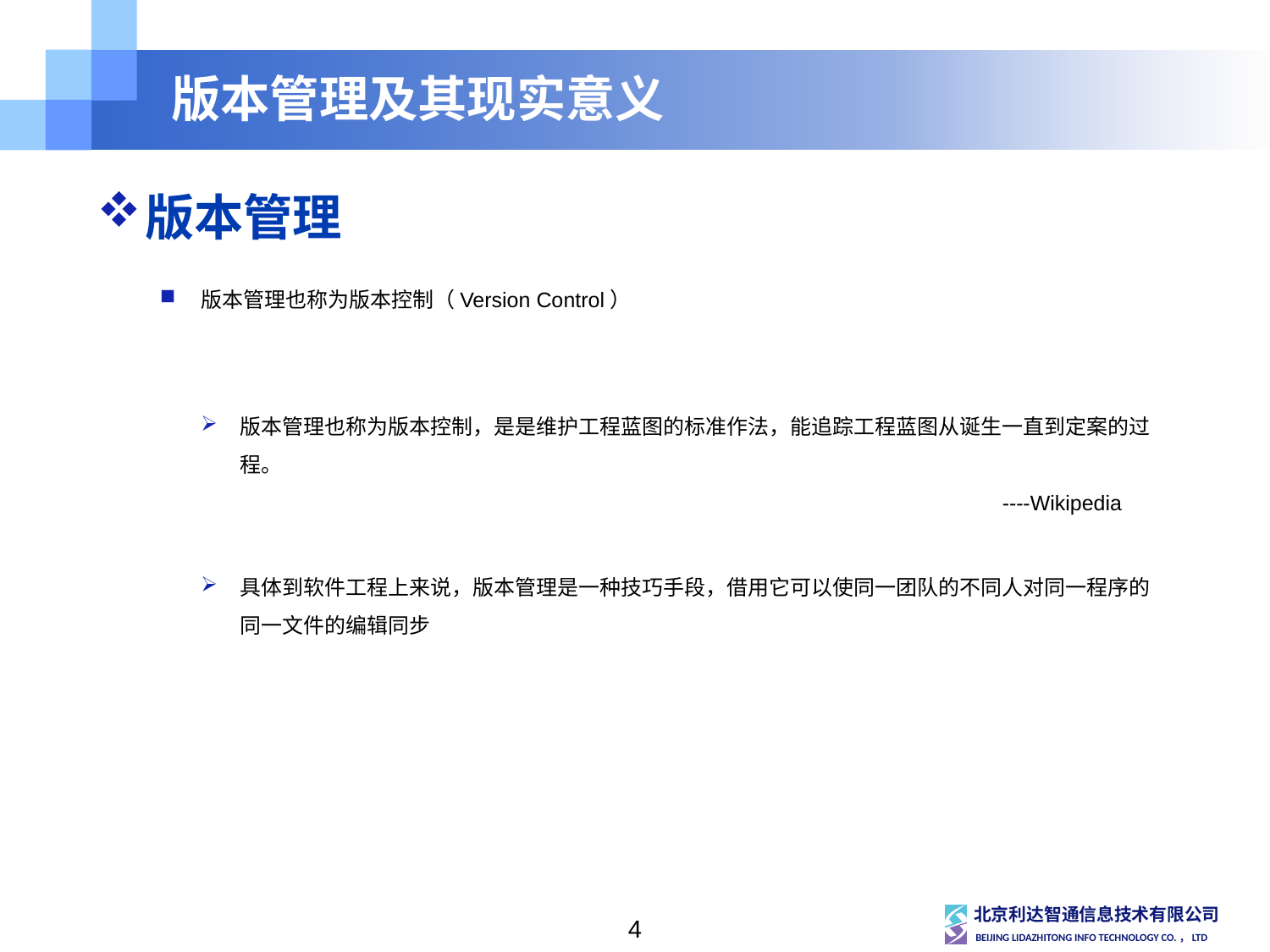

# 版本管理及其现实意义
版本管理

版本管理也称为版本控制（Version Control）

版本管理也称为版本控制，是是维护工程蓝图的标准作法，能追踪工程蓝图从诞生一直到定案的过程。
						----Wikipedia

具体到软件工程上来说，版本管理是一种技巧手段，借用它可以使同一团队的不同人对同一程序的同一文件的编辑同步

4